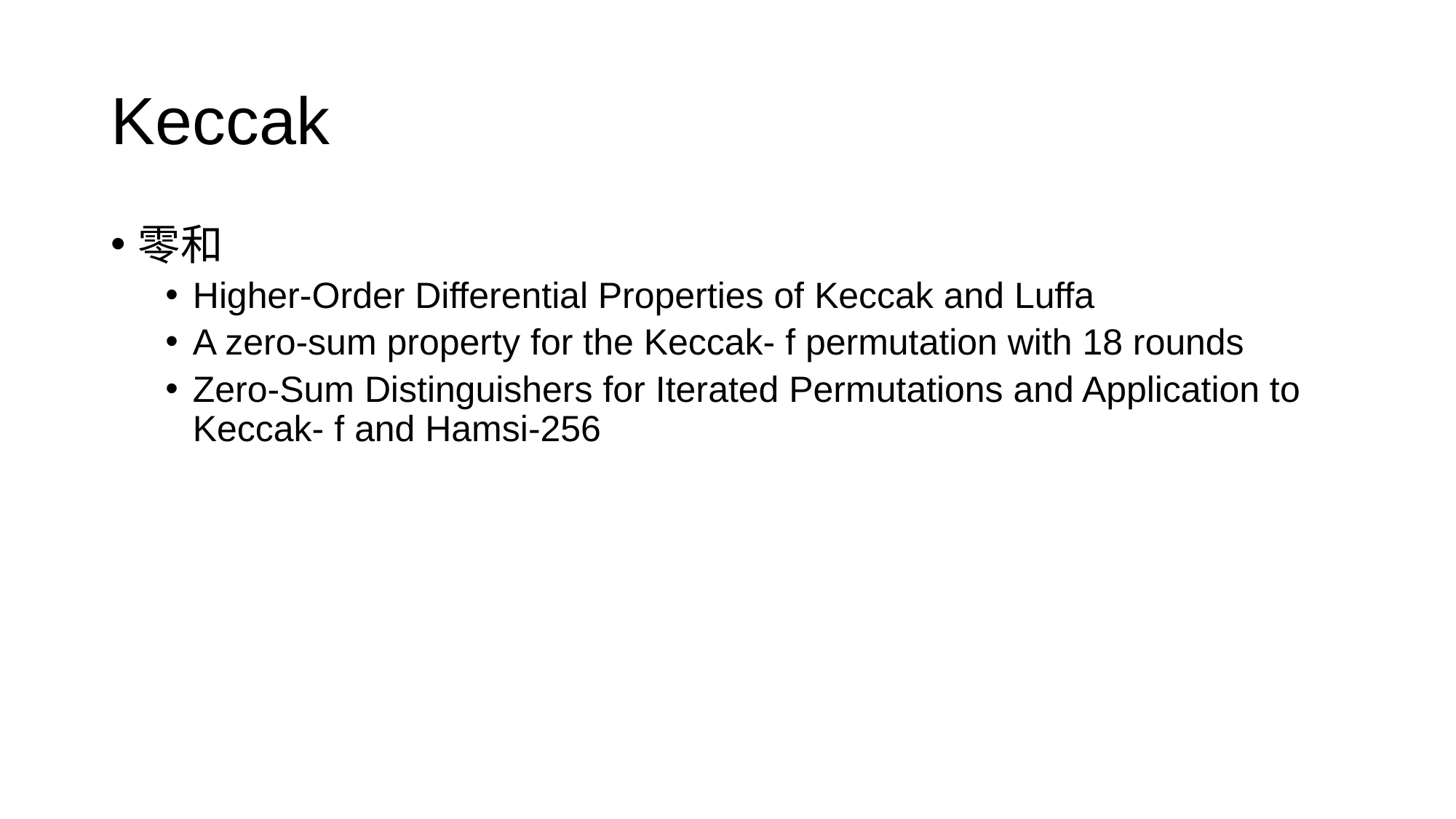

# Keccak
零和
Higher-Order Differential Properties of Keccak and Luffa
A zero-sum property for the Keccak- f permutation with 18 rounds
Zero-Sum Distinguishers for Iterated Permutations and Application to Keccak- f and Hamsi-256